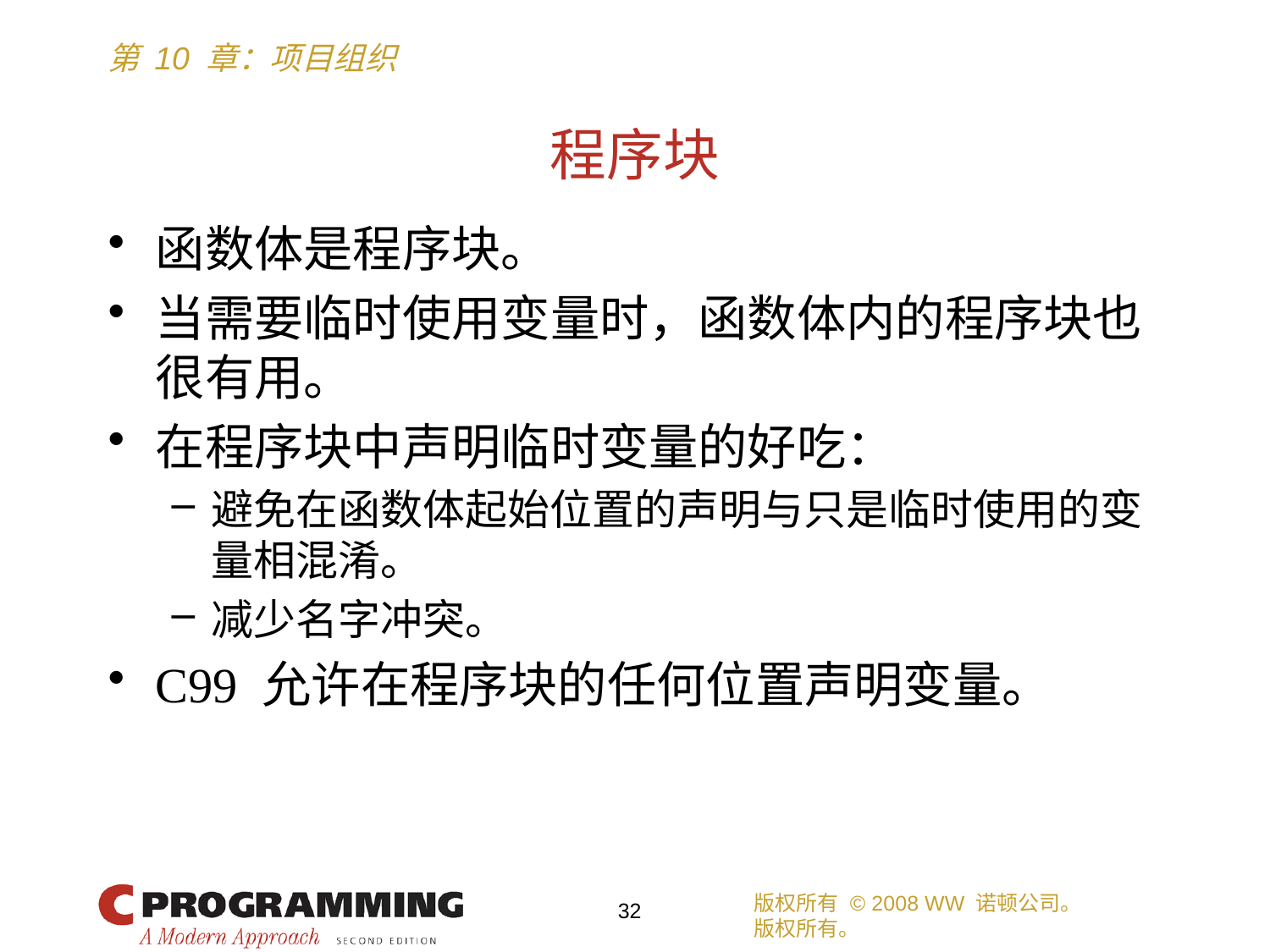

# 程序块
函数体是程序块。
当需要临时使用变量时，函数体内的程序块也很有用。
在程序块中声明临时变量的好吃：
避免在函数体起始位置的声明与只是临时使用的变量相混淆。
减少名字冲突。
C99 允许在程序块的任何位置声明变量。

版权所有 © 2008 WW 诺顿公司。
版权所有。
32